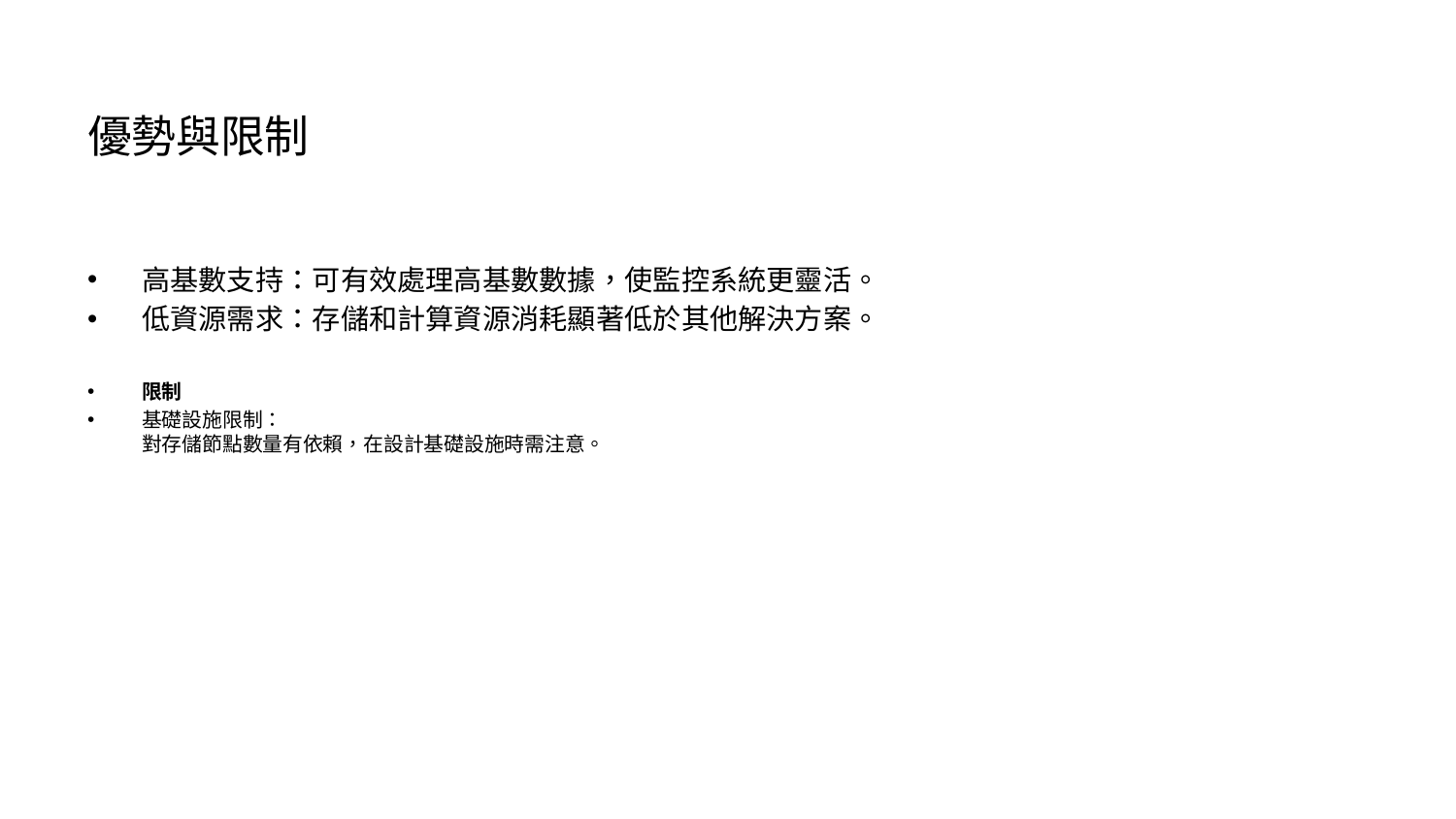

# 優勢與限制
高基數支持：可有效處理高基數數據，使監控系統更靈活。
低資源需求：存儲和計算資源消耗顯著低於其他解決方案。

限制
基礎設施限制：
對存儲節點數量有依賴，在設計基礎設施時需注意。